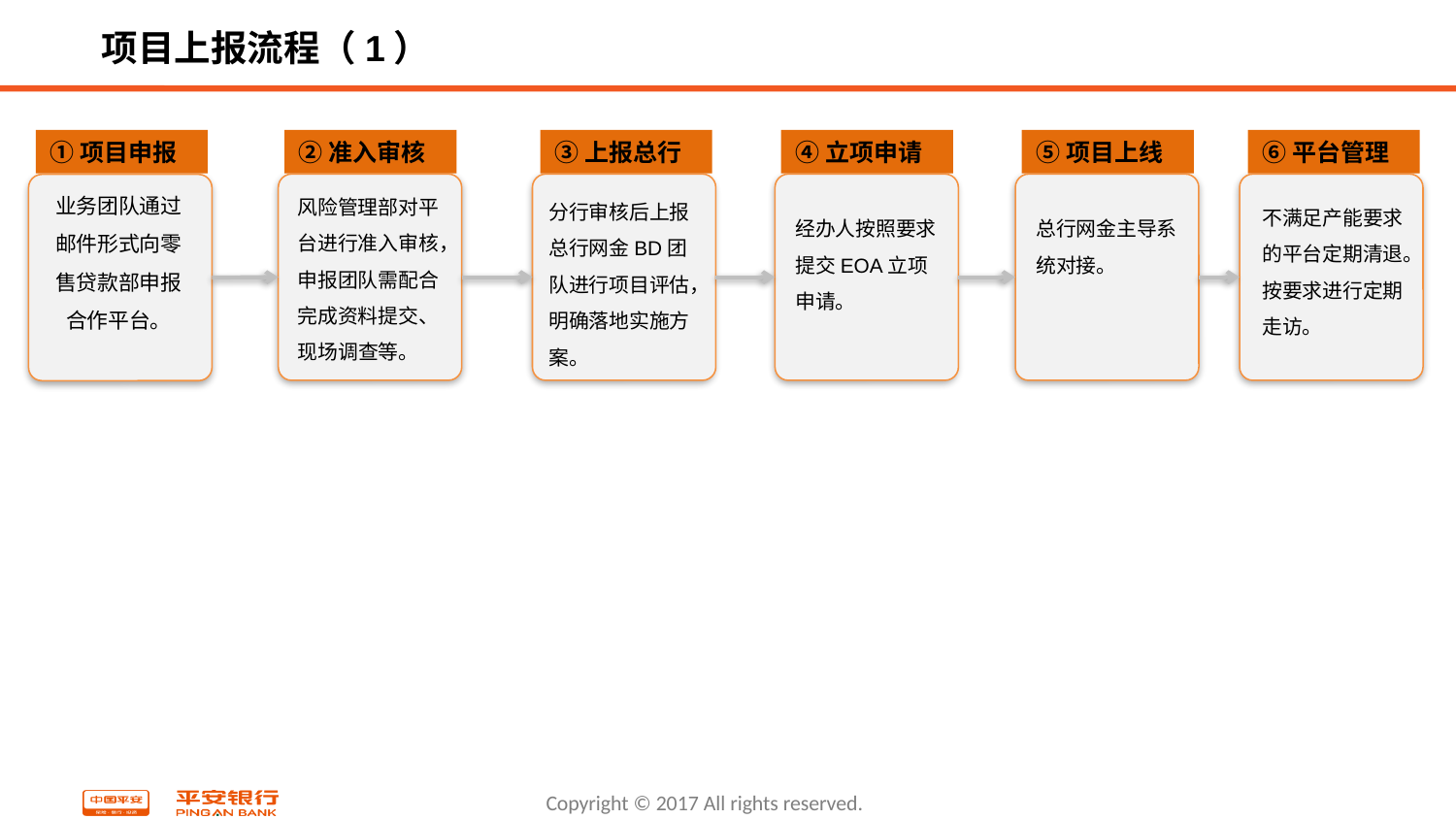

项目上报流程（1）

①项目申报
②准入审核
③上报总行
④立项申请
⑤项目上线
⑥平台管理
业务团队通过邮件形式向零售贷款部申报合作平台。

风险管理部对平台进行准入审核，申报团队需配合完成资料提交、现场调查等。
分行审核后上报总行网金BD团队进行项目评估，明确落地实施方案。
不满足产能要求的平台定期清退。
按要求进行定期走访。
经办人按照要求提交EOA立项申请。
总行网金主导系统对接。